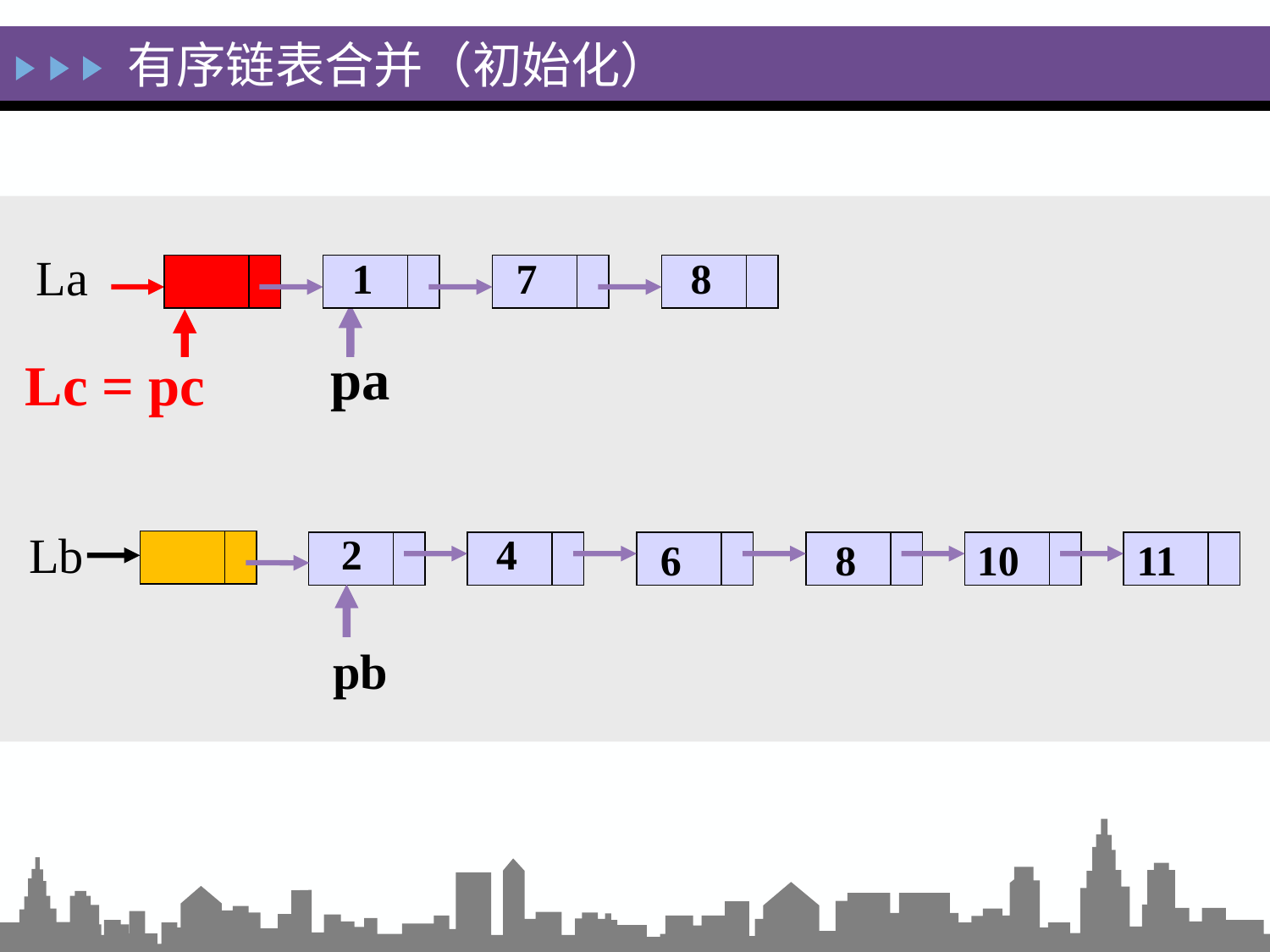

有序链表合并（初始化）

La
1
7
8

Lc = pc
pa
Lb

2
4
6
8
10
11

pb